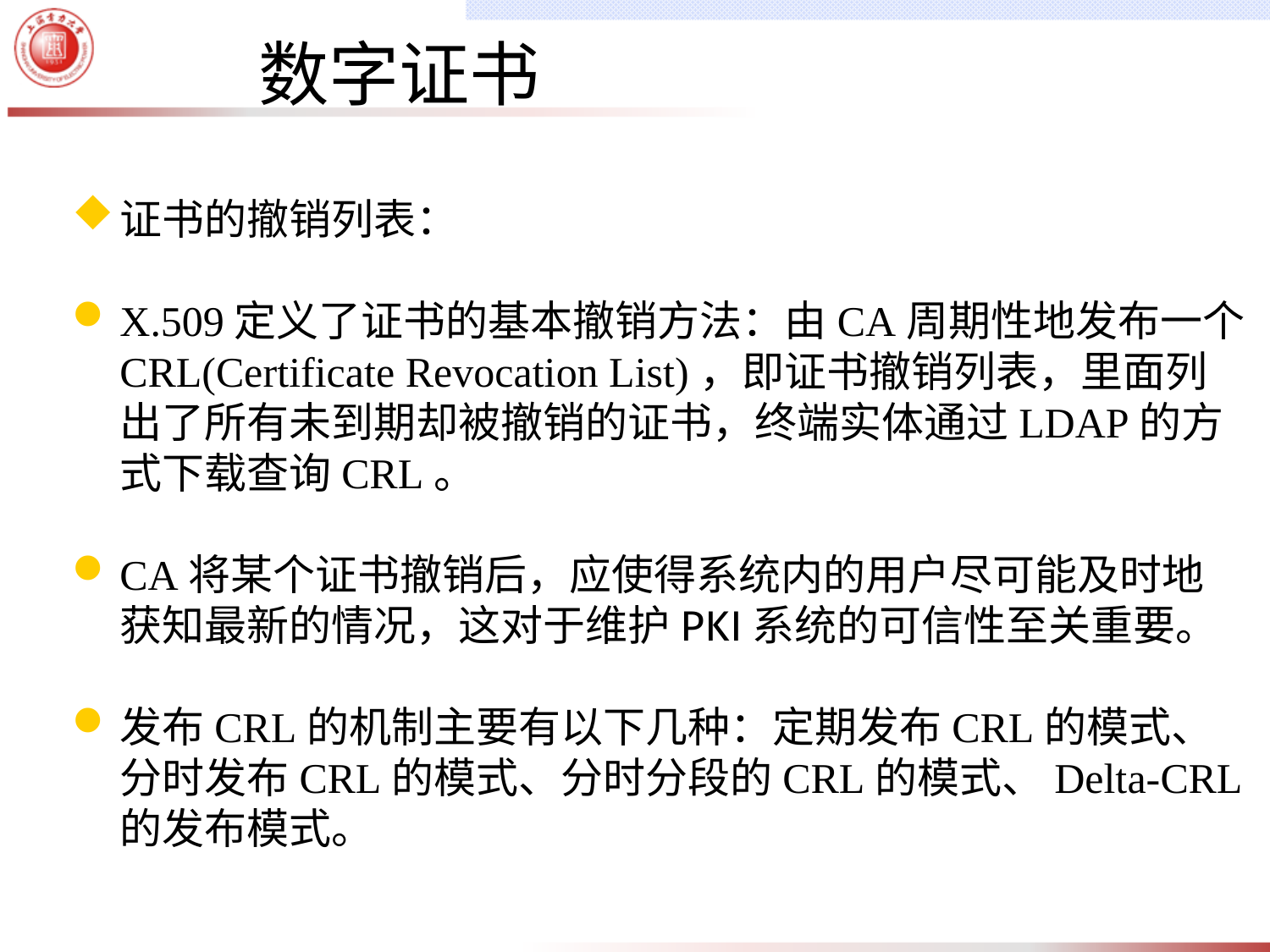

数字证书
证书的撤销列表：

X.509定义了证书的基本撤销方法：由CA周期性地发布一个CRL(Certificate Revocation List)，即证书撤销列表，里面列出了所有未到期却被撤销的证书，终端实体通过LDAP的方式下载查询CRL。

CA将某个证书撤销后，应使得系统内的用户尽可能及时地获知最新的情况，这对于维护PKI系统的可信性至关重要。

发布CRL的机制主要有以下几种：定期发布CRL的模式、分时发布CRL的模式、分时分段的CRL的模式、Delta-CRL的发布模式。